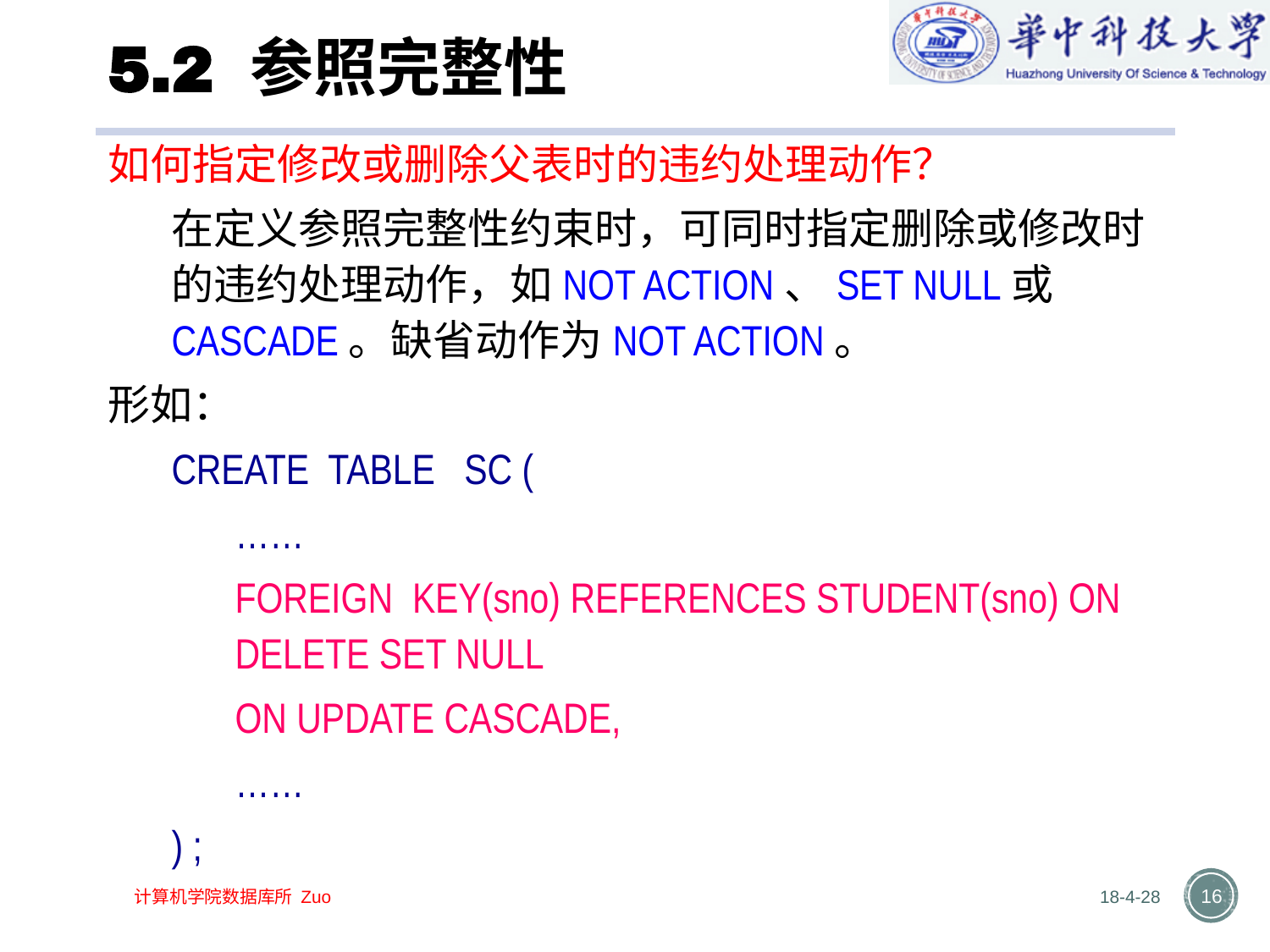

# 5.2 参照完整性
如何指定修改或删除父表时的违约处理动作？
	在定义参照完整性约束时，可同时指定删除或修改时的违约处理动作，如NOT ACTION、SET NULL或CASCADE。缺省动作为NOT ACTION。
形如：
	CREATE  TABLE   SC (
	……
	FOREIGN  KEY(sno) REFERENCES STUDENT(sno) ON DELETE SET NULL
	ON UPDATE CASCADE,
	……
) ;

18-4-28
16